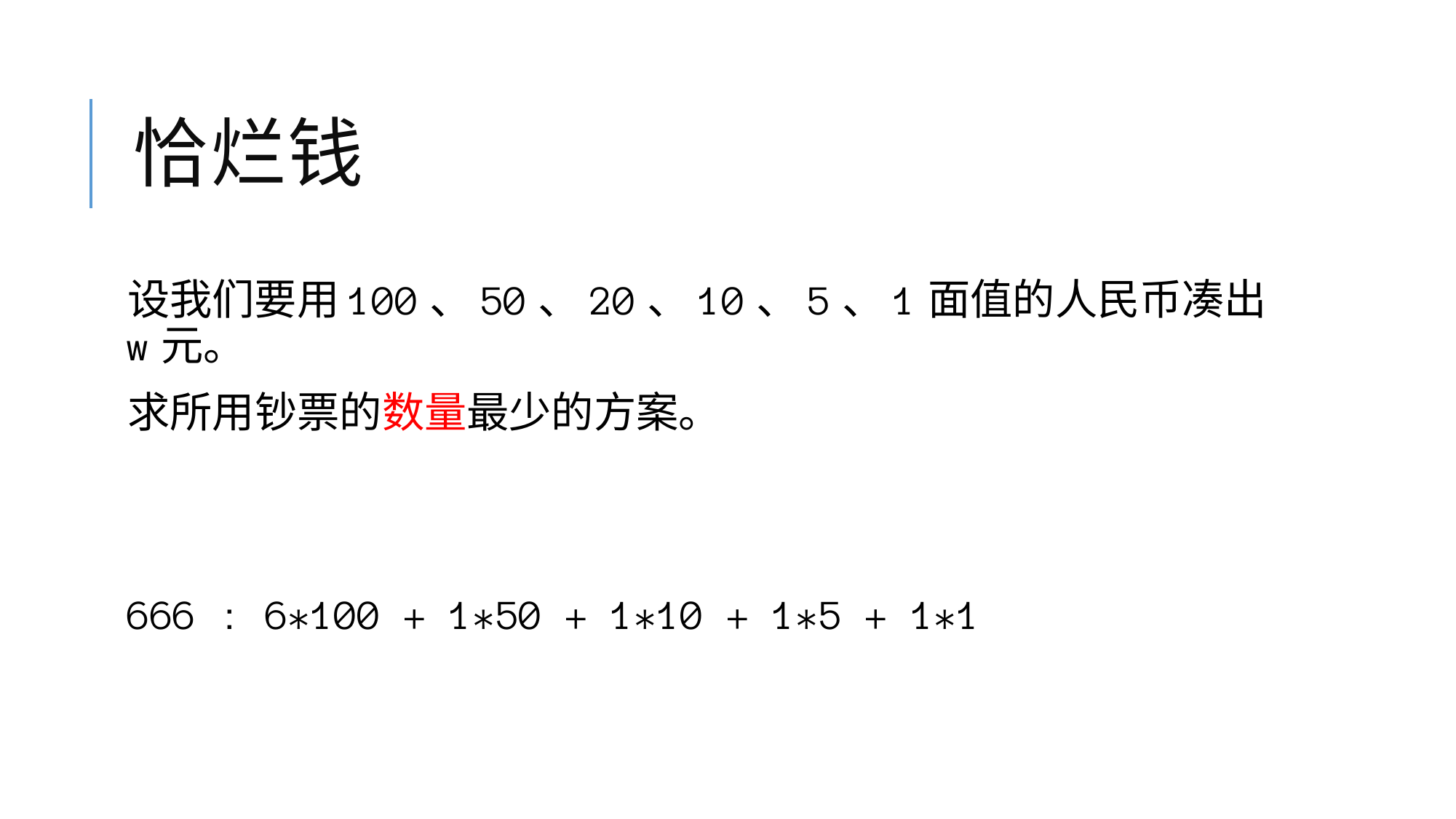

# 恰烂钱
设我们要用100、50、20、10、5、1面值的人民币凑出w元。
求所用钞票的数量最少的方案。

666 : 6*100 + 1*50 + 1*10 + 1*5 + 1*1